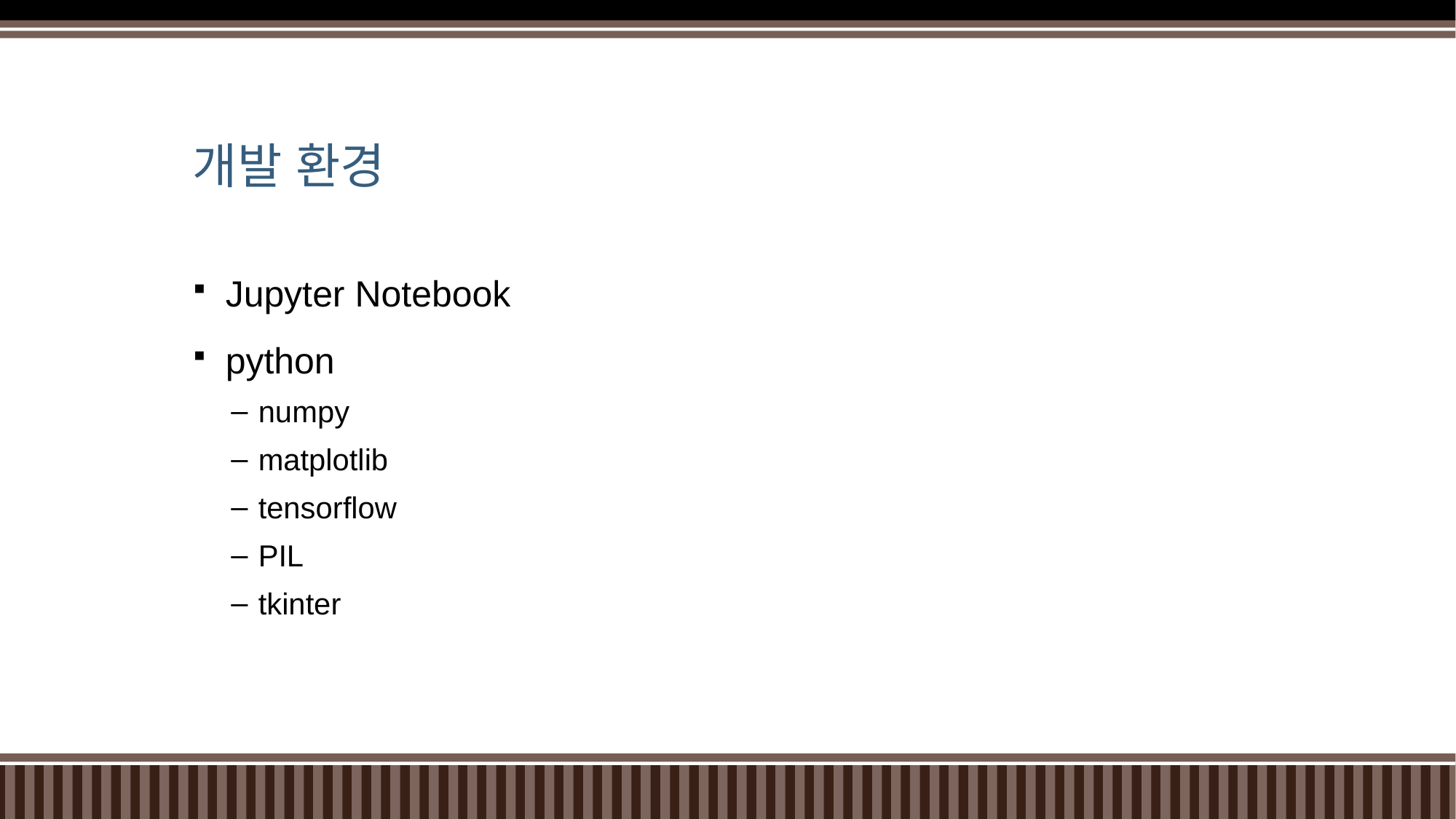

# 개발 환경
Jupyter Notebook
python
numpy
matplotlib
tensorflow
PIL
tkinter